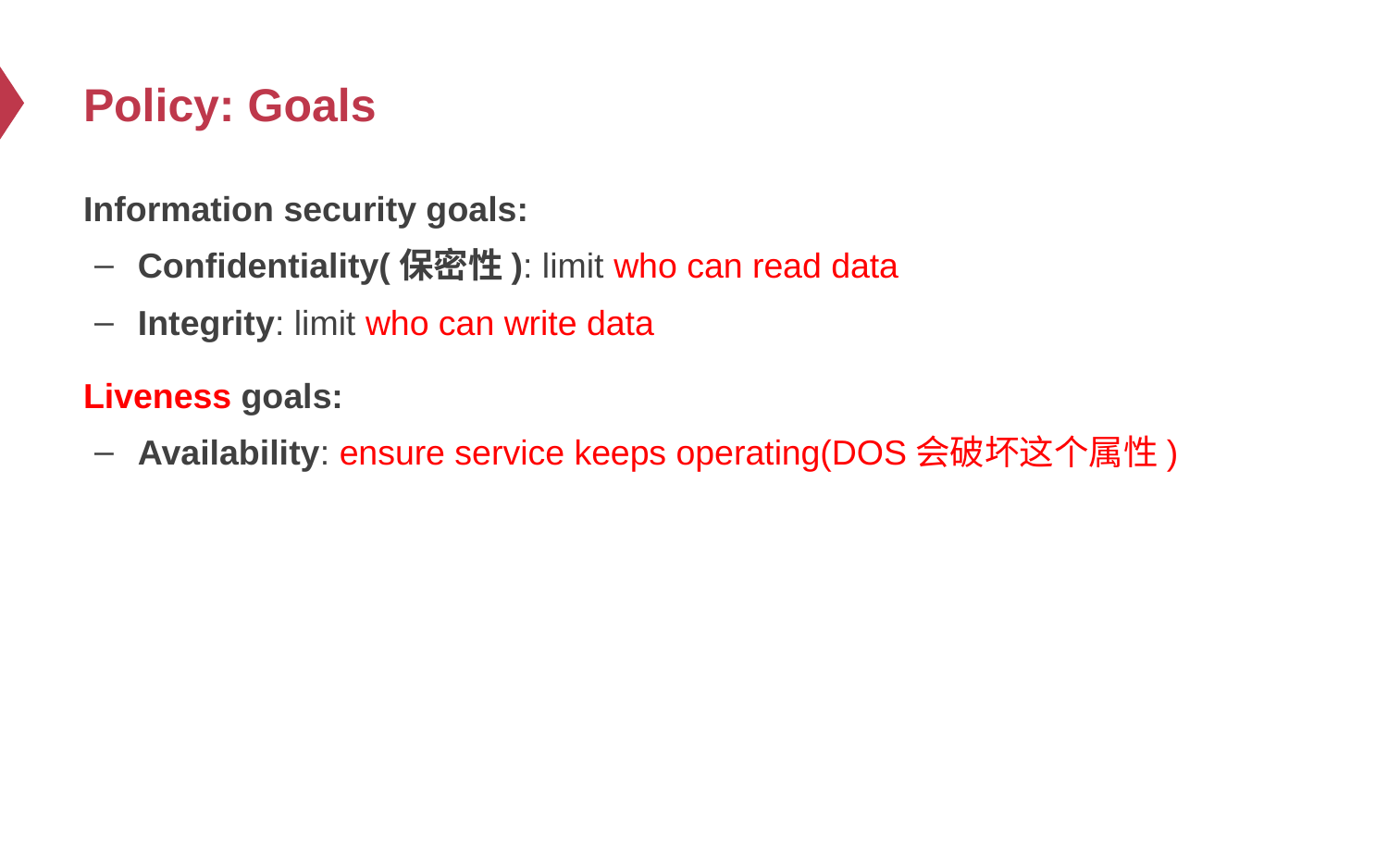

# Policy: Goals
Information security goals:
Confidentiality(保密性): limit who can read data
Integrity: limit who can write data
Liveness goals:
Availability: ensure service keeps operating(DOS会破坏这个属性)
31